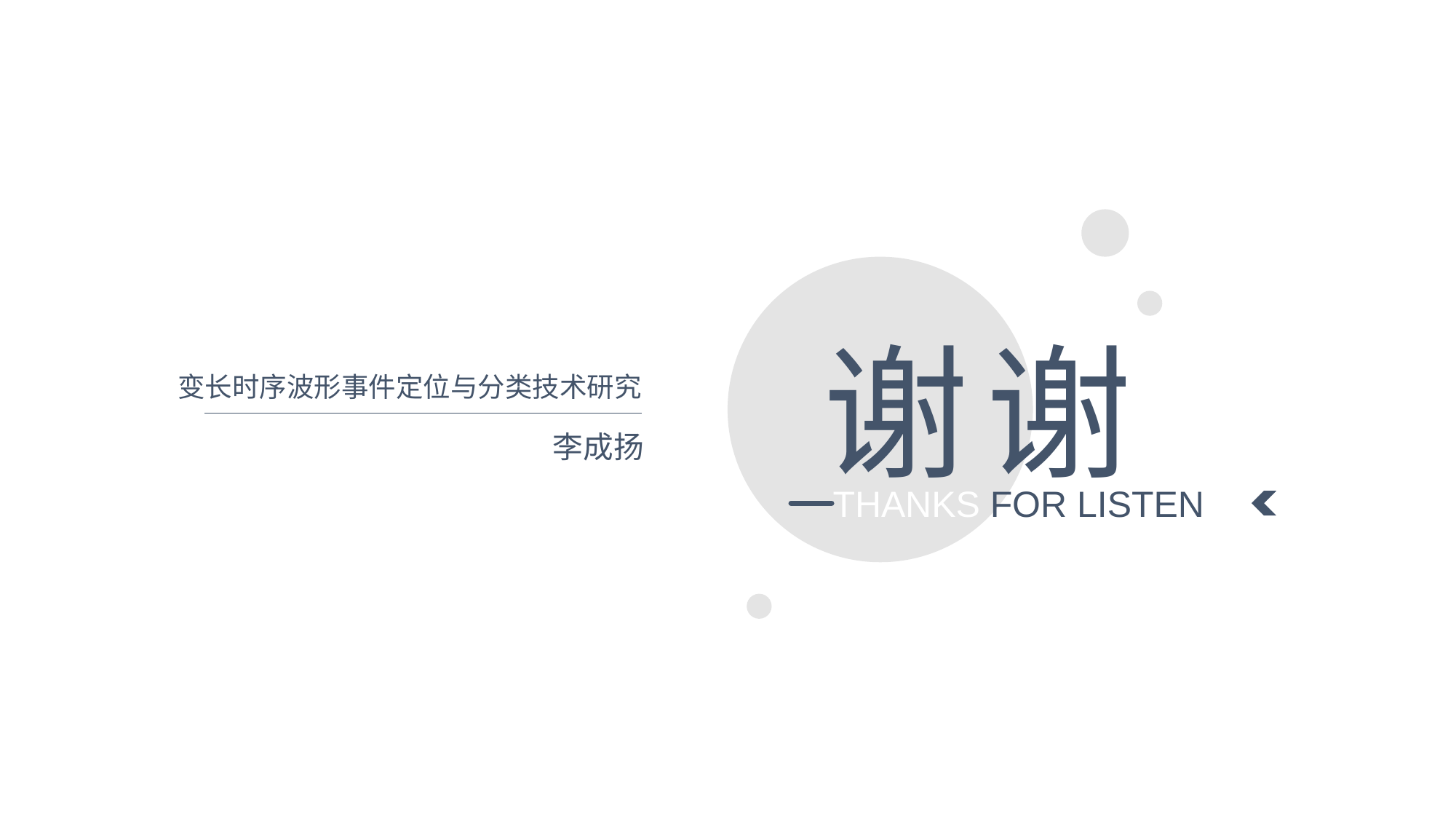

谢
谢
变长时序波形事件定位与分类技术研究
李成扬
THANKS FOR LISTEN